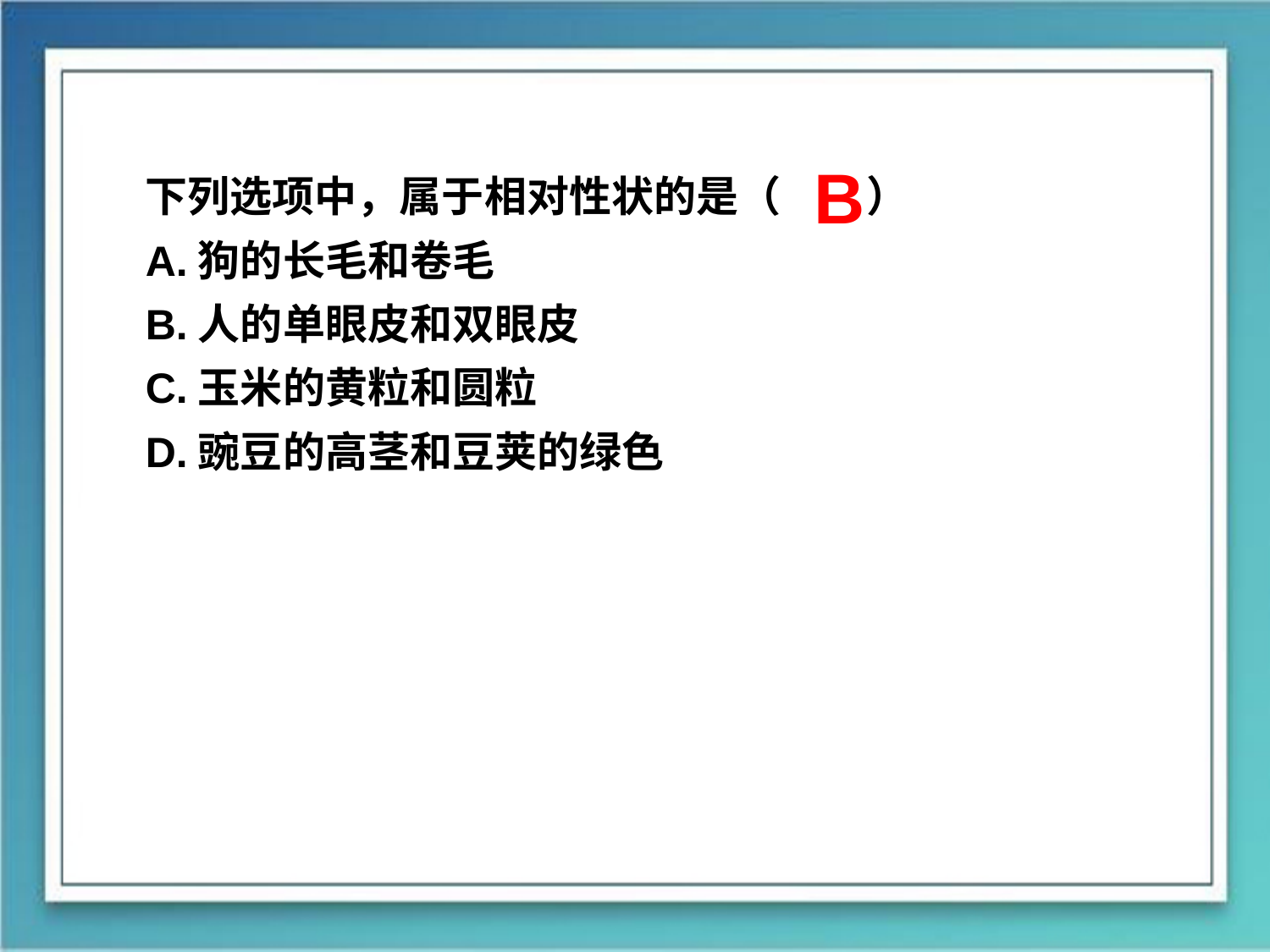

B
下列选项中，属于相对性状的是（         ）
A.狗的长毛和卷毛
B.人的单眼皮和双眼皮
C.玉米的黄粒和圆粒
D.豌豆的高茎和豆荚的绿色